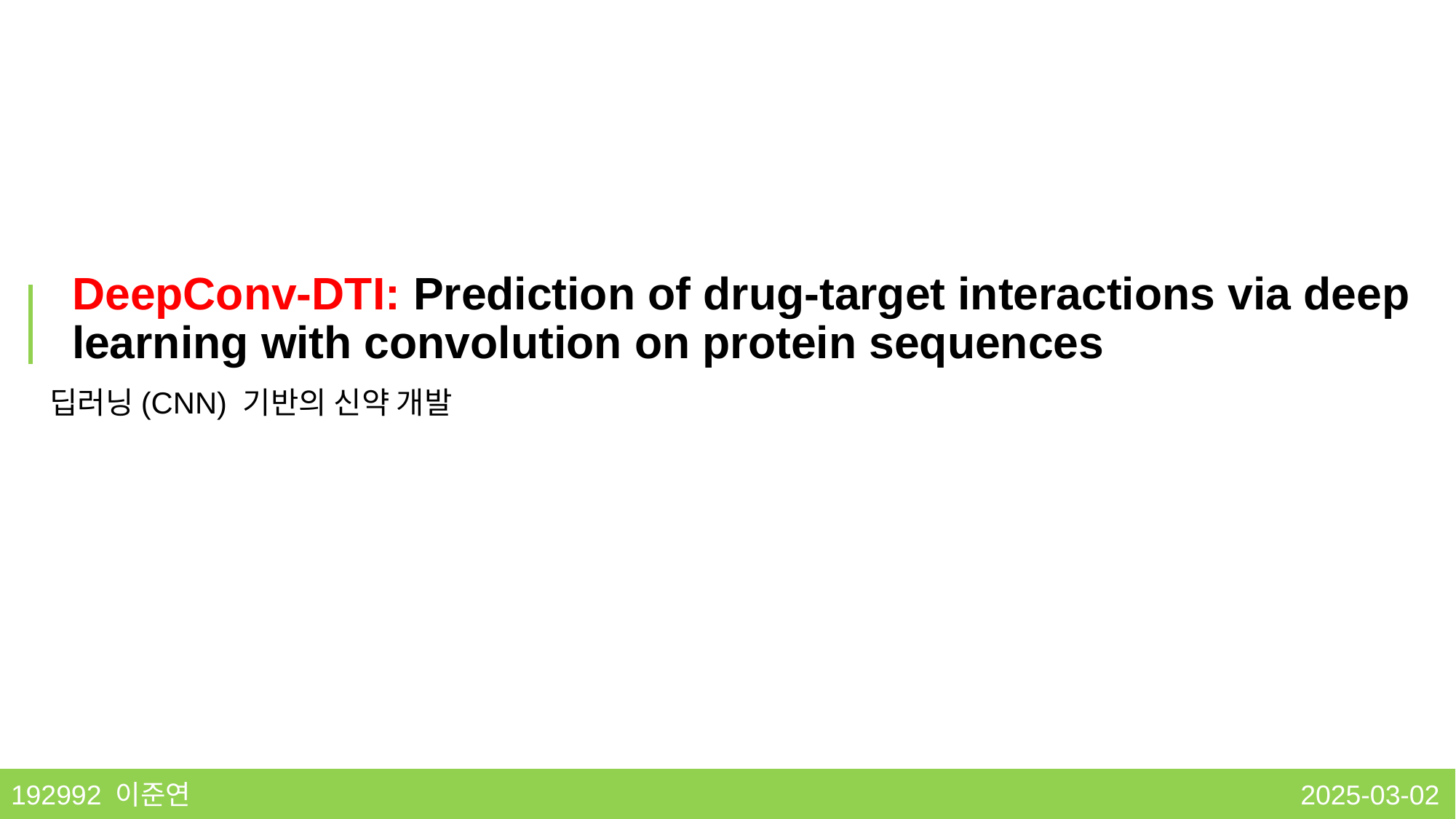

DeepConv-DTI: Prediction of drug-target interactions via deep learning with convolution on protein sequences
# 딥러닝(CNN) 기반의 신약 개발
192992 이준연
2025-03-02